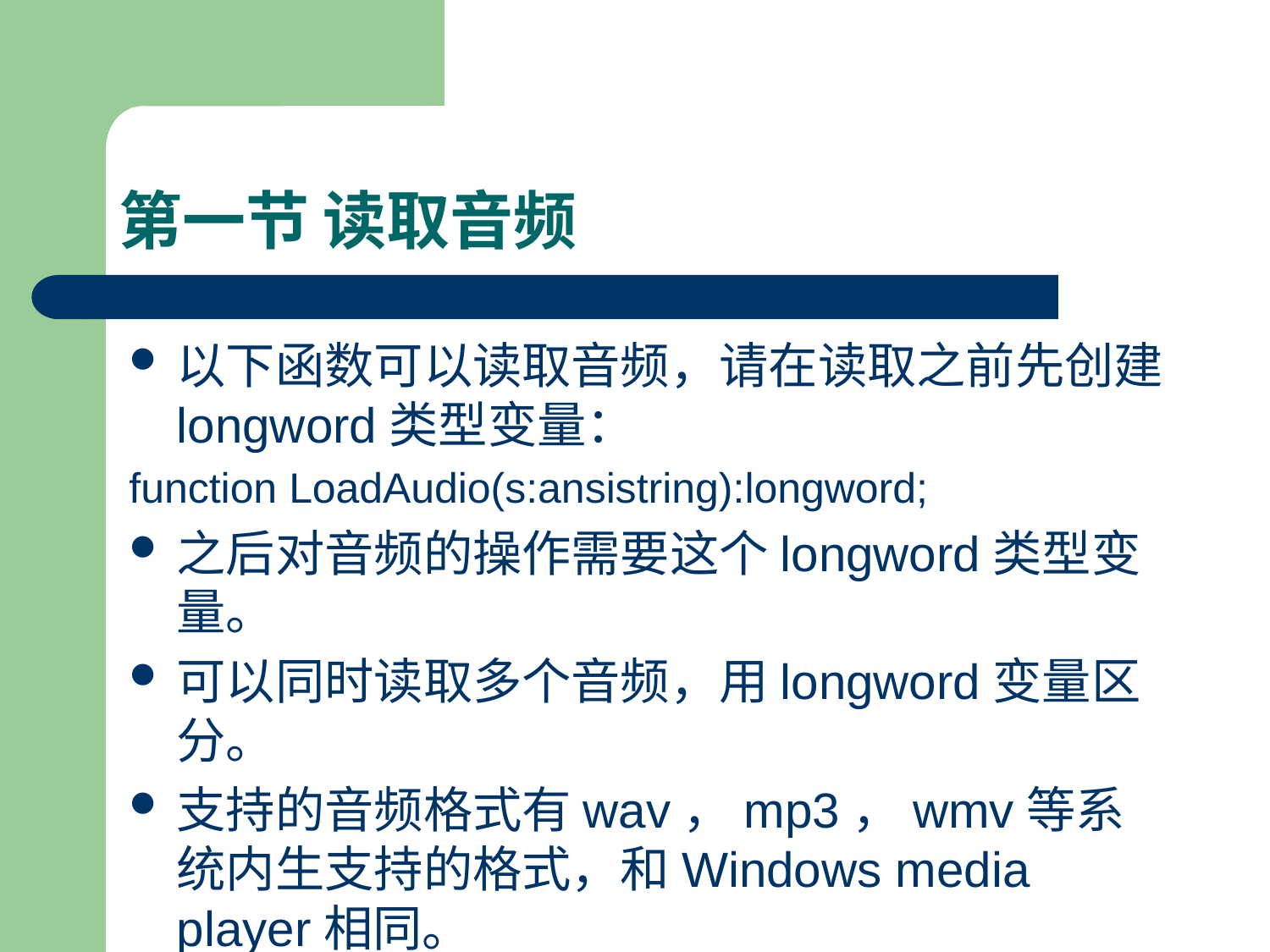

# 第一节 读取音频
以下函数可以读取音频，请在读取之前先创建longword类型变量：
function LoadAudio(s:ansistring):longword;
之后对音频的操作需要这个longword类型变量。
可以同时读取多个音频，用longword变量区分。
支持的音频格式有wav，mp3，wmv等系统内生支持的格式，和Windows media player相同。